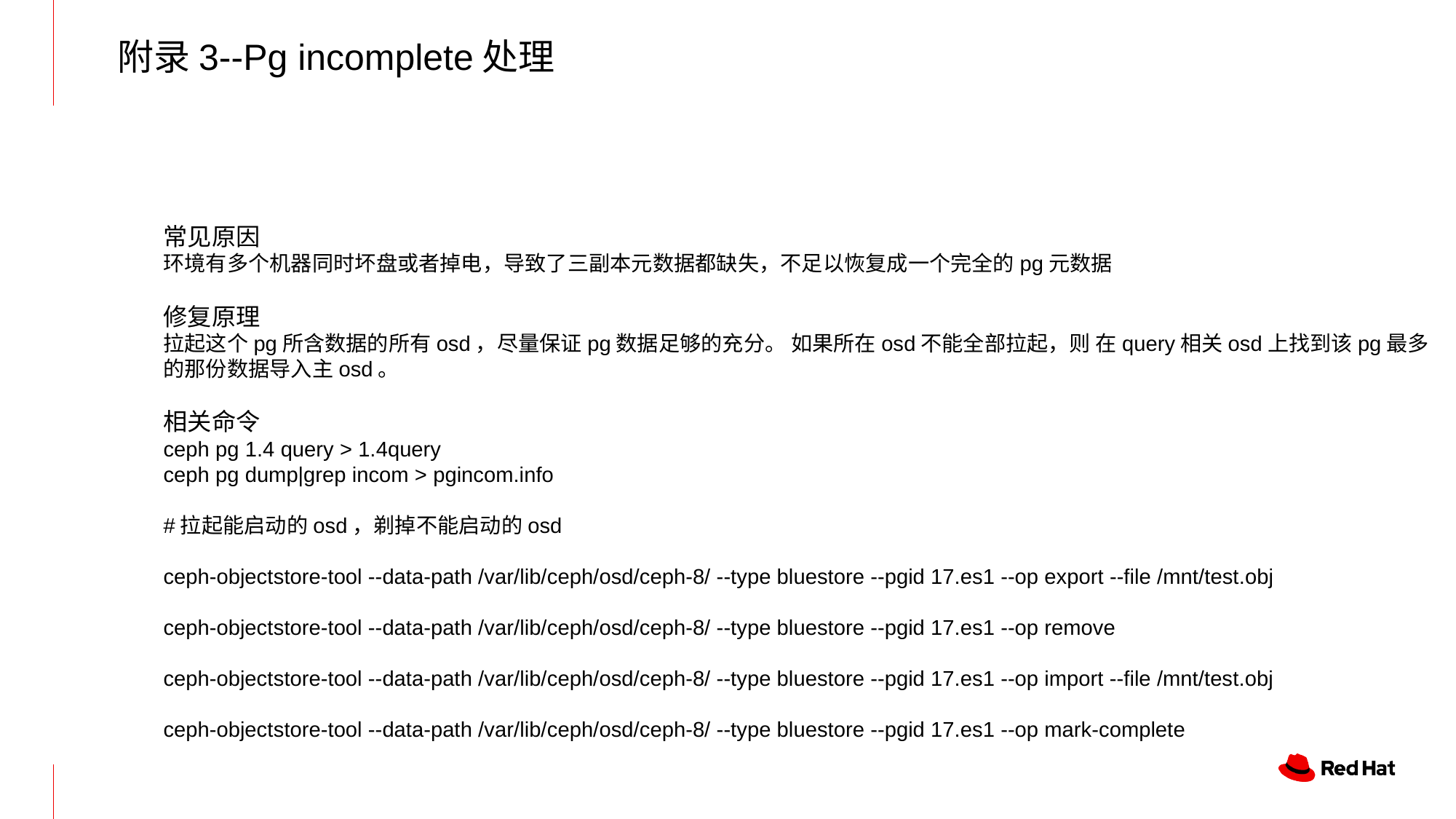

附录3--Pg incomplete处理
常见原因
环境有多个机器同时坏盘或者掉电，导致了三副本元数据都缺失，不足以恢复成一个完全的pg元数据

修复原理
拉起这个pg所含数据的所有osd，尽量保证pg数据足够的充分。 如果所在osd不能全部拉起，则 在query相关osd上找到该pg最多的那份数据导入主osd。

相关命令
ceph pg 1.4 query > 1.4query
ceph pg dump|grep incom > pgincom.info

#拉起能启动的osd，剃掉不能启动的osd

ceph-objectstore-tool --data-path /var/lib/ceph/osd/ceph-8/ --type bluestore --pgid 17.es1 --op export --file /mnt/test.obj

ceph-objectstore-tool --data-path /var/lib/ceph/osd/ceph-8/ --type bluestore --pgid 17.es1 --op remove

ceph-objectstore-tool --data-path /var/lib/ceph/osd/ceph-8/ --type bluestore --pgid 17.es1 --op import --file /mnt/test.obj

ceph-objectstore-tool --data-path /var/lib/ceph/osd/ceph-8/ --type bluestore --pgid 17.es1 --op mark-complete